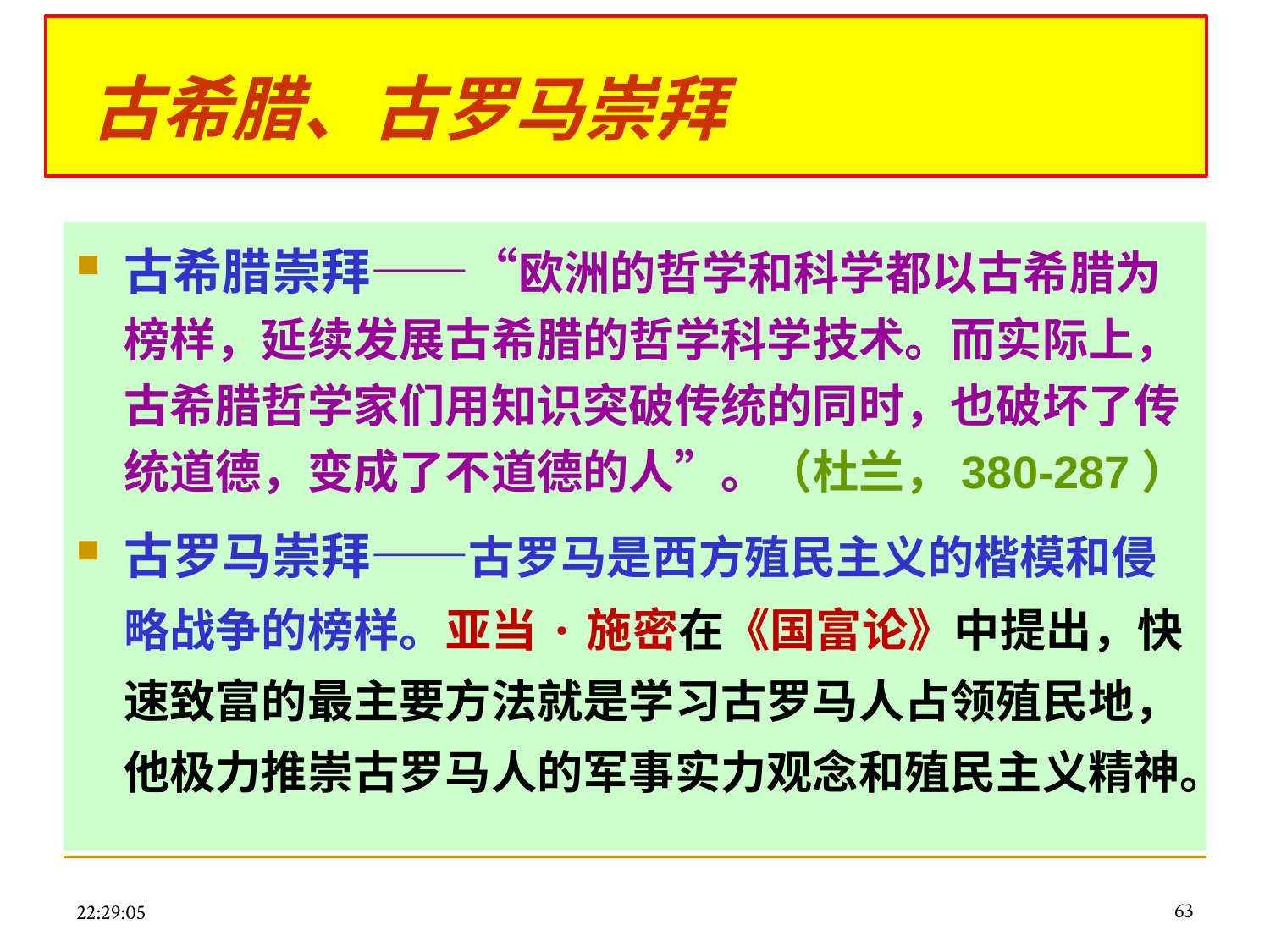

# 古希腊、古罗马崇拜
古希腊崇拜——“欧洲的哲学和科学都以古希腊为榜样，延续发展古希腊的哲学科学技术。而实际上，古希腊哲学家们用知识突破传统的同时，也破坏了传统道德，变成了不道德的人”。（杜兰，380-287）
古罗马崇拜——古罗马是西方殖民主义的楷模和侵略战争的榜样。亚当·施密在《国富论》中提出，快速致富的最主要方法就是学习古罗马人占领殖民地，他极力推崇古罗马人的军事实力观念和殖民主义精神。
22:29:05
63